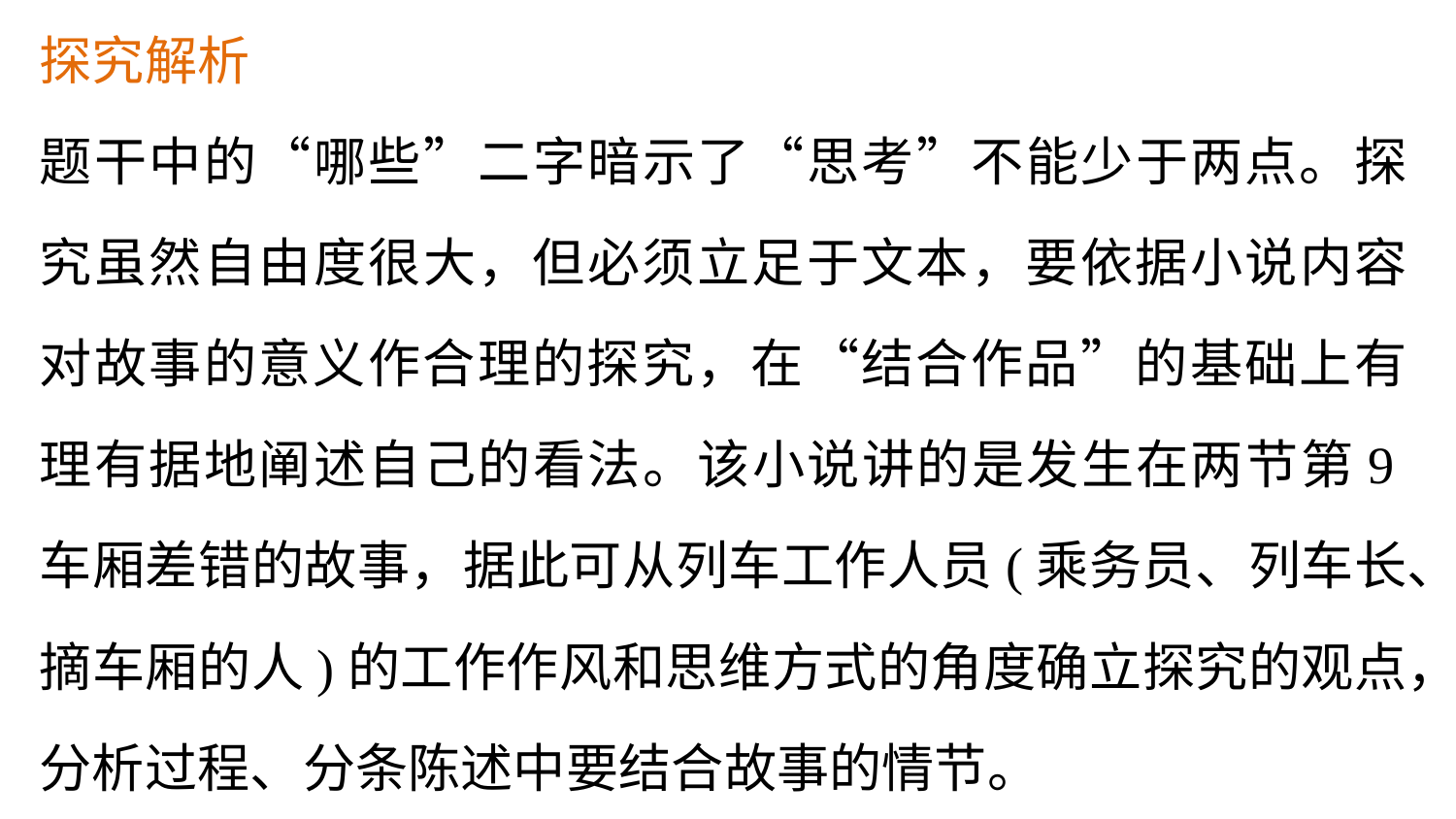

探究解析
题干中的“哪些”二字暗示了“思考”不能少于两点。探究虽然自由度很大，但必须立足于文本，要依据小说内容对故事的意义作合理的探究，在“结合作品”的基础上有理有据地阐述自己的看法。该小说讲的是发生在两节第9车厢差错的故事，据此可从列车工作人员(乘务员、列车长、摘车厢的人)的工作作风和思维方式的角度确立探究的观点，分析过程、分条陈述中要结合故事的情节。